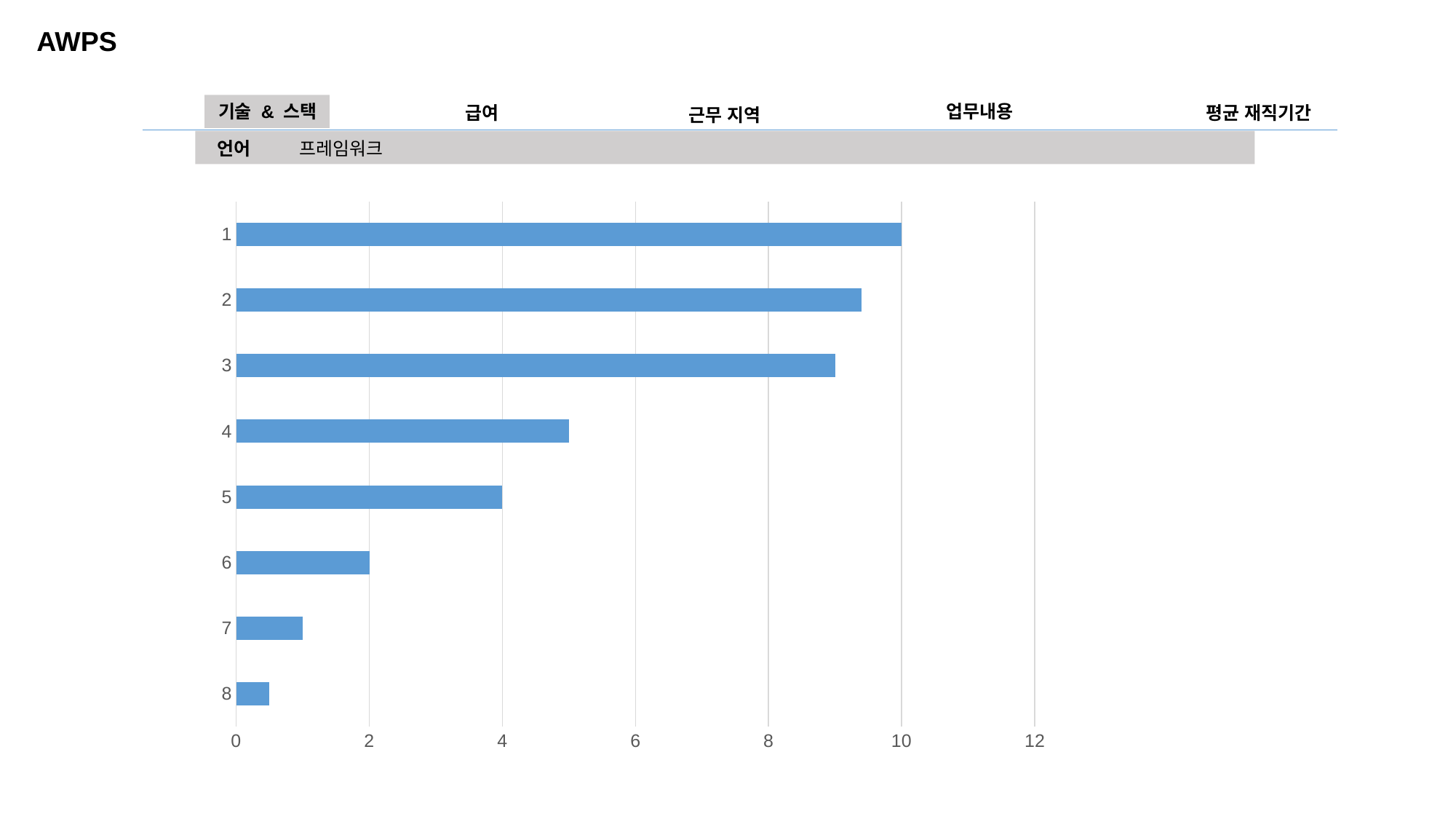

AWPS

기술 & 스택
업무내용
급여
평균 재직기간
근무 지역

언어
프레임워크

### Chart

| Category | 계열 1 |
|---|---|
| 8 | 0.5 |
| 7 | 1.0 |
| 6 | 2.0 |
| 5 | 4.0 |
| 4 | 5.0 |
| 3 | 9.0 |
| 2 | 9.4 |
| 1 | 10.0 |